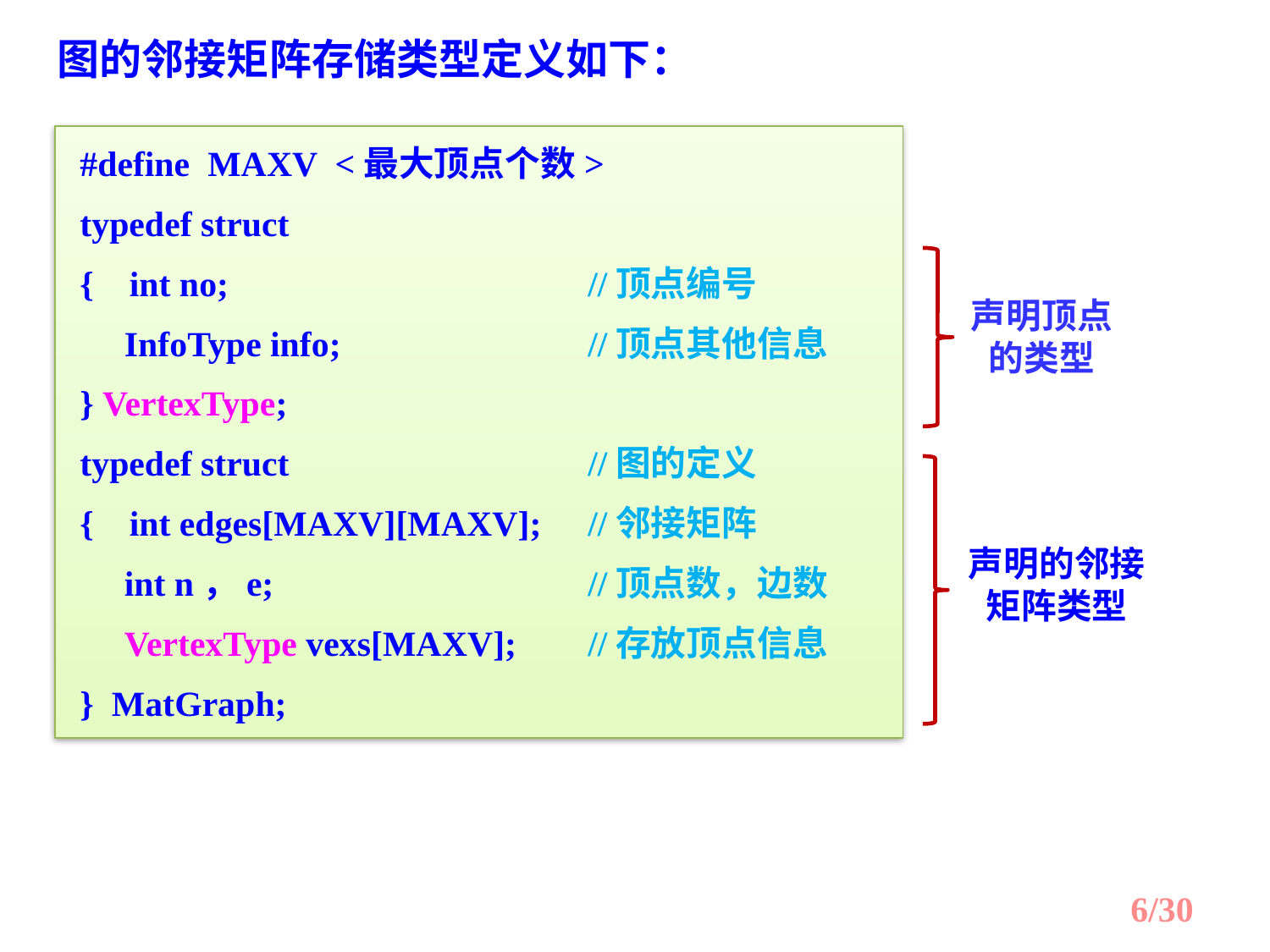

图的邻接矩阵存储类型定义如下：
#define  MAXV  <最大顶点个数>
typedef struct
{    int no;			//顶点编号
     InfoType info;		//顶点其他信息
} VertexType;
typedef struct  			//图的定义
{    int edges[MAXV][MAXV]; 	//邻接矩阵
     int n，e;  			//顶点数，边数
     VertexType vexs[MAXV];	//存放顶点信息
}  MatGraph;

声明顶点的类型

声明的邻接矩阵类型
6/30